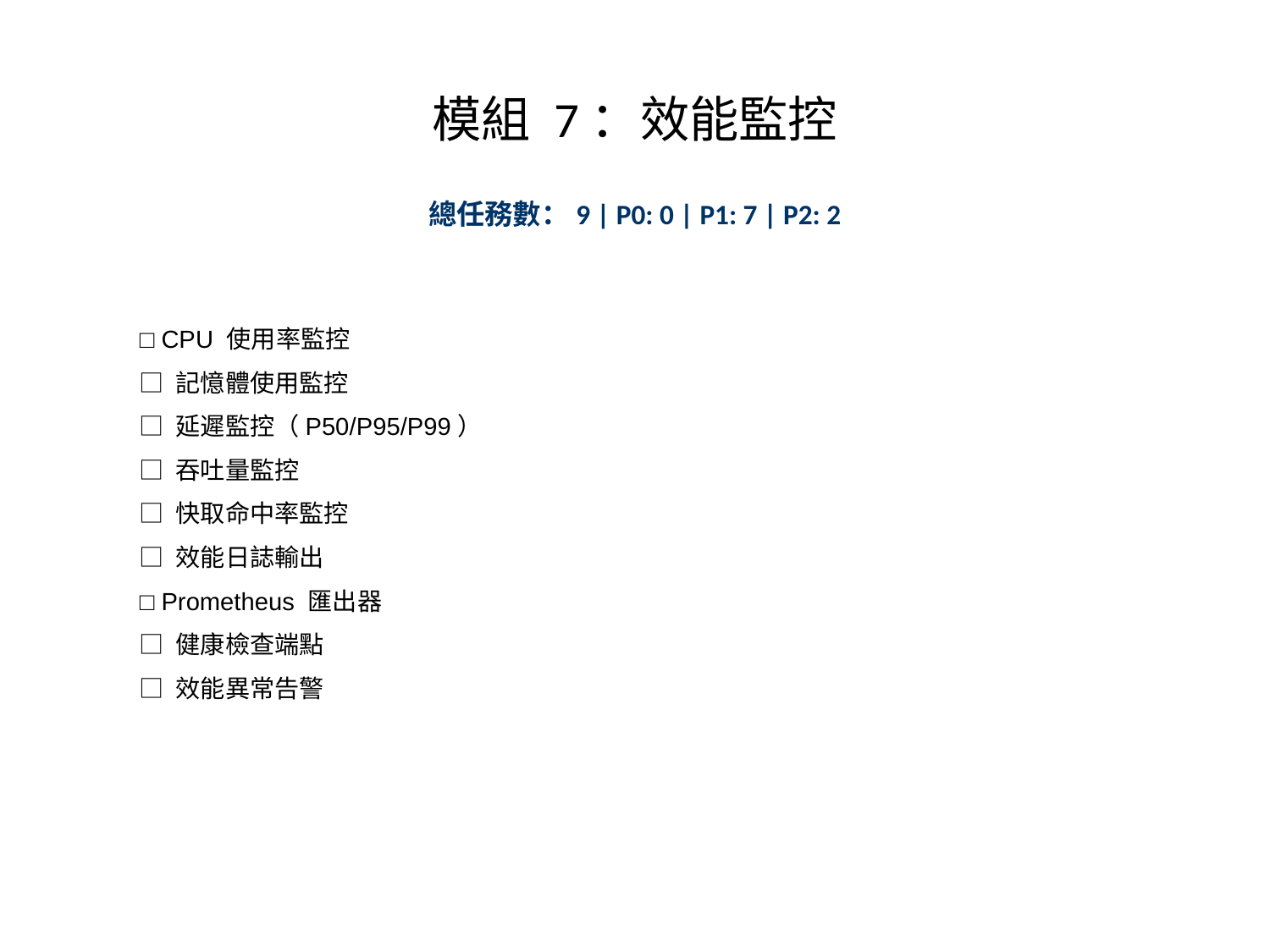

# 模組 7：效能監控
總任務數：9 | P0: 0 | P1: 7 | P2: 2
□ CPU 使用率監控
□ 記憶體使用監控
□ 延遲監控（P50/P95/P99）
□ 吞吐量監控
□ 快取命中率監控
□ 效能日誌輸出
□ Prometheus 匯出器
□ 健康檢查端點
□ 效能異常告警